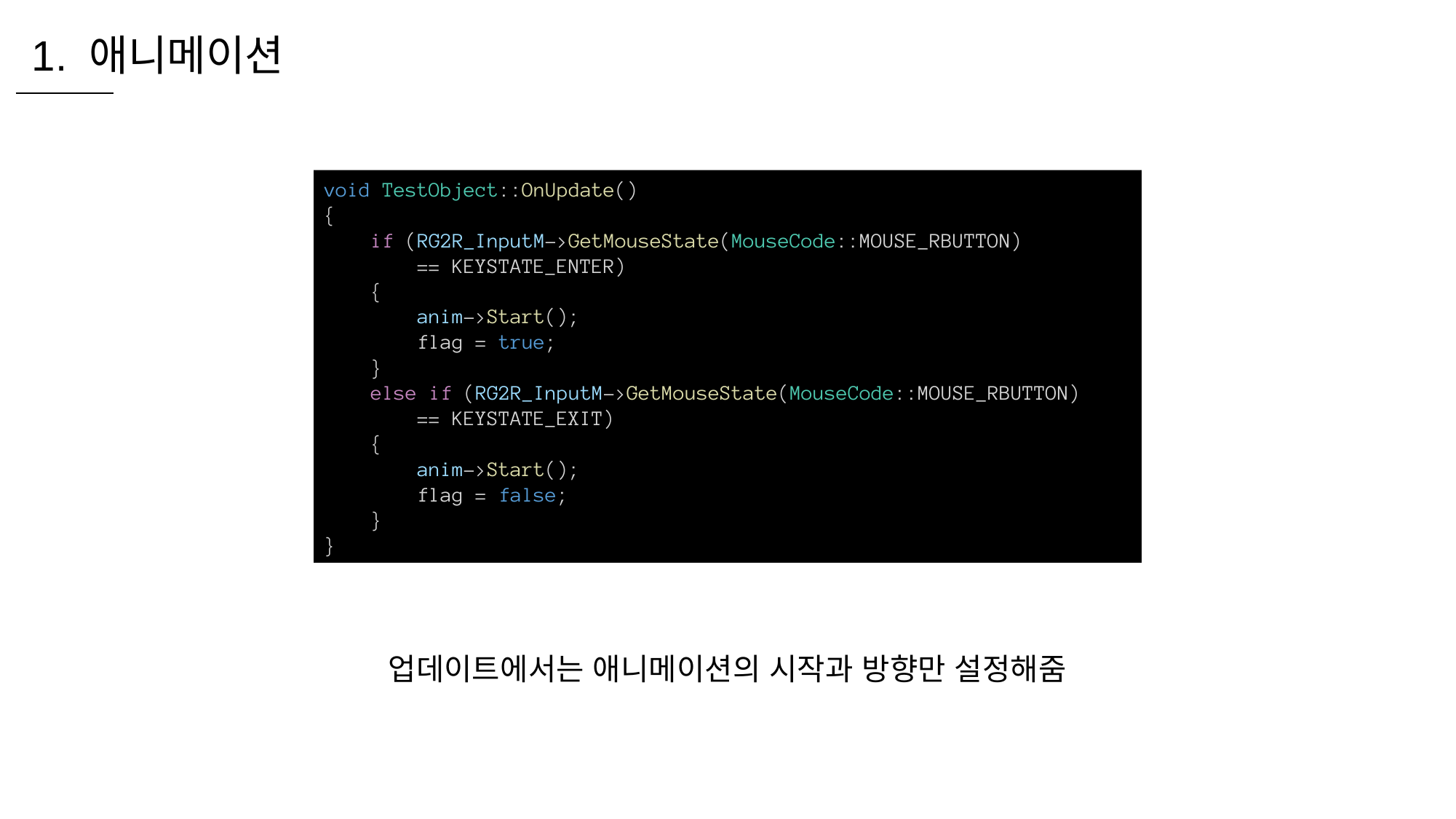

1. 애니메이션
void TestObject::OnUpdate()
{
    if (RG2R_InputM->GetMouseState(MouseCode::MOUSE_RBUTTON)
        == KEYSTATE_ENTER)
    {
        anim->Start();
        flag = true;
    }
    else if (RG2R_InputM->GetMouseState(MouseCode::MOUSE_RBUTTON)
        == KEYSTATE_EXIT)
    {
        anim->Start();
        flag = false;
    }
}
업데이트에서는 애니메이션의 시작과 방향만 설정해줌